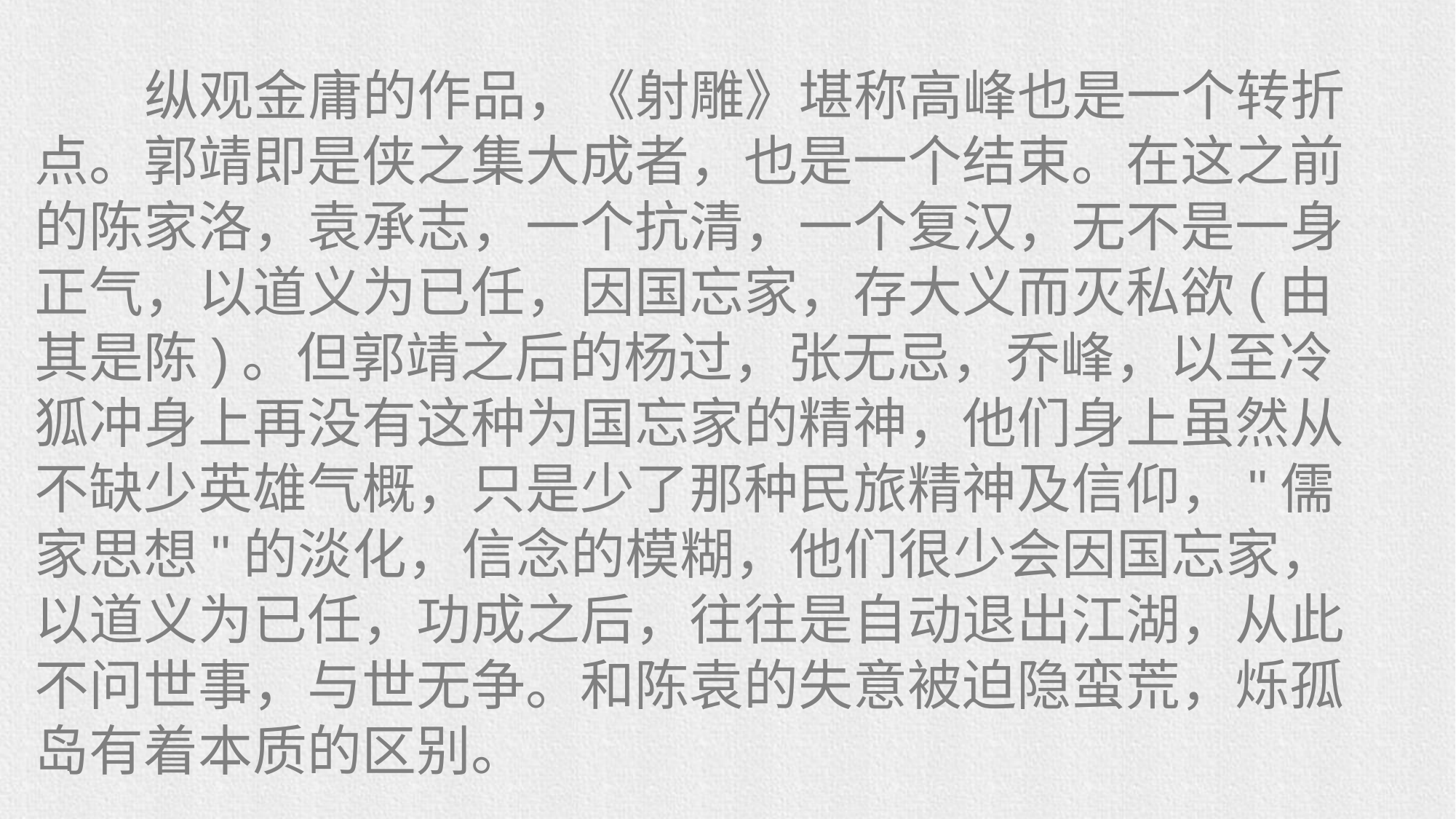

纵观金庸的作品，《射雕》堪称高峰也是一个转折点。郭靖即是侠之集大成者，也是一个结束。在这之前的陈家洛，袁承志，一个抗清，一个复汉，无不是一身正气，以道义为已任，因国忘家，存大义而灭私欲(由其是陈)。但郭靖之后的杨过，张无忌，乔峰，以至冷狐冲身上再没有这种为国忘家的精神，他们身上虽然从不缺少英雄气概，只是少了那种民旅精神及信仰，"儒家思想"的淡化，信念的模糊，他们很少会因国忘家，以道义为已任，功成之后，往往是自动退出江湖，从此不问世事，与世无争。和陈袁的失意被迫隐蛮荒，烁孤岛有着本质的区别。